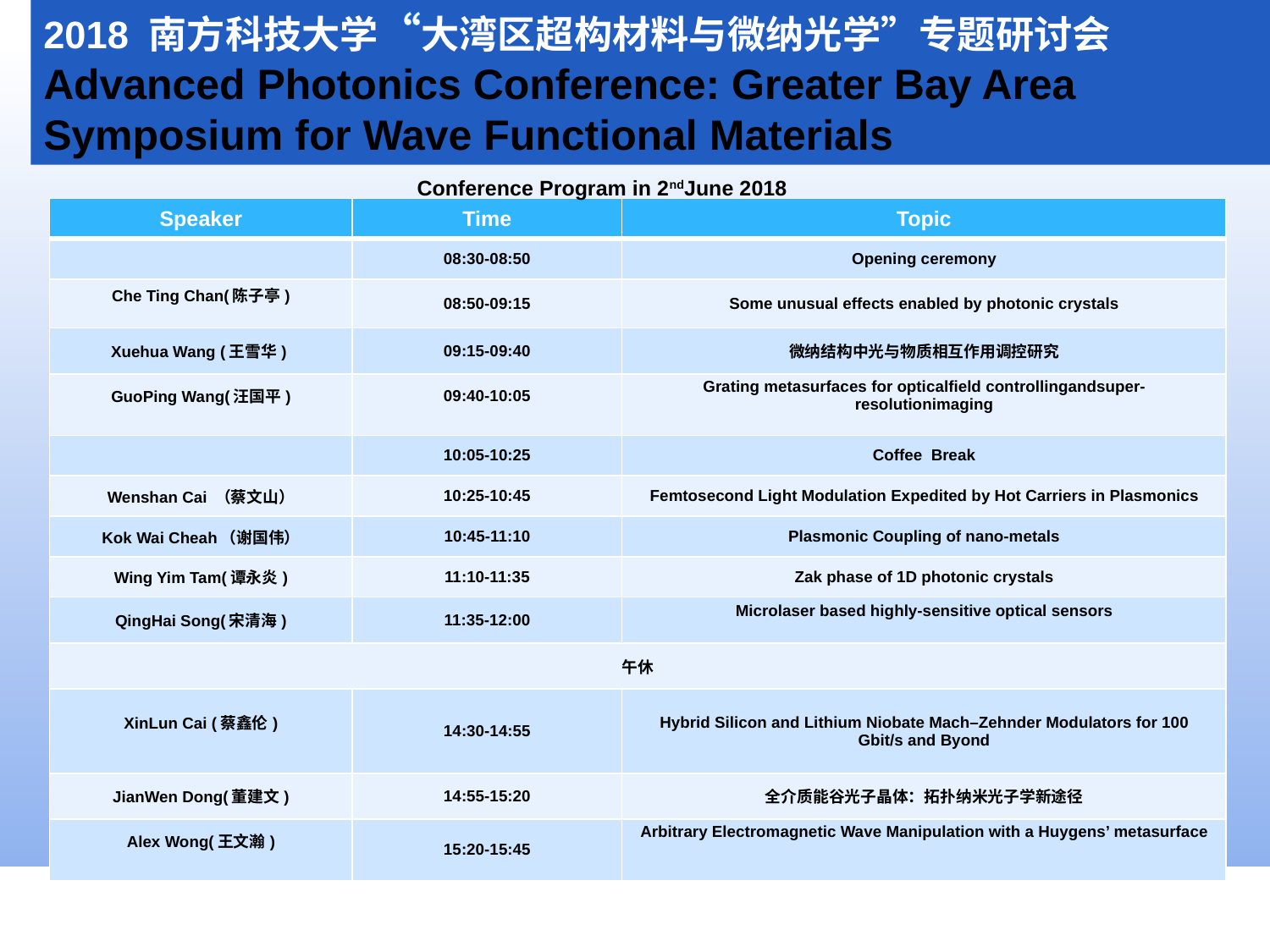

2018 南方科技大学“大湾区超构材料与微纳光学”专题研讨会
Advanced Photonics Conference: Greater Bay Area Symposium for Wave Functional Materials

Conference Program in 2ndJune 2018

| Speaker | Time | Topic |
| --- | --- | --- |
|  | 08:30-08:50 | Opening ceremony |
| Che Ting Chan(陈子亭) | 08:50-09:15 | Some unusual effects enabled by photonic crystals |
| Xuehua Wang (王雪华) | 09:15-09:40 | 微纳结构中光与物质相互作用调控研究 |
| GuoPing Wang(汪国平) | 09:40-10:05 | Grating metasurfaces for opticalfield controllingandsuper-resolutionimaging |
|  | 10:05-10:25 | Coffee Break |
| Wenshan Cai （蔡文山） | 10:25-10:45 | Femtosecond Light Modulation Expedited by Hot Carriers in Plasmonics |
| Kok Wai Cheah（谢国伟） | 10:45-11:10 | Plasmonic Coupling of nano-metals |
| Wing Yim Tam(谭永炎) | 11:10-11:35 | Zak phase of 1D photonic crystals |
| QingHai Song(宋清海) | 11:35-12:00 | Microlaser based highly-sensitive optical sensors |
| 午休 |  |  |
| XinLun Cai (蔡鑫伦) | 14:30-14:55 | Hybrid Silicon and Lithium Niobate Mach–Zehnder Modulators for 100 Gbit/s and Byond |
| JianWen Dong(董建文) | 14:55-15:20 | 全介质能谷光子晶体：拓扑纳米光子学新途径 |
| Alex Wong(王文瀚) | 15:20-15:45 | Arbitrary Electromagnetic Wave Manipulation with a Huygens’ metasurface |